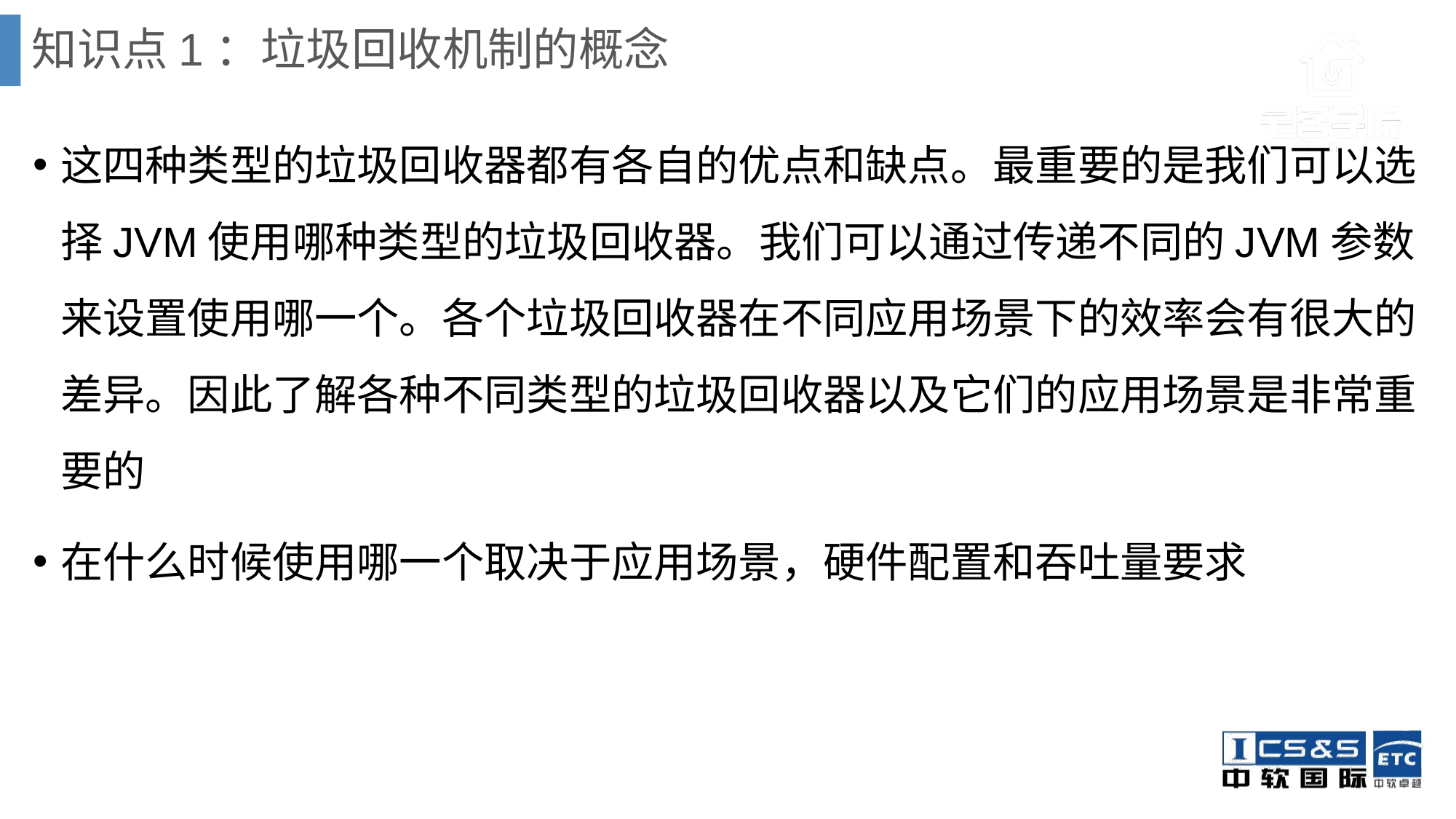

# 知识点1：垃圾回收机制的概念
这四种类型的垃圾回收器都有各自的优点和缺点。最重要的是我们可以选择JVM使用哪种类型的垃圾回收器。我们可以通过传递不同的JVM参数来设置使用哪一个。各个垃圾回收器在不同应用场景下的效率会有很大的差异。因此了解各种不同类型的垃圾回收器以及它们的应用场景是非常重要的
在什么时候使用哪一个取决于应用场景，硬件配置和吞吐量要求